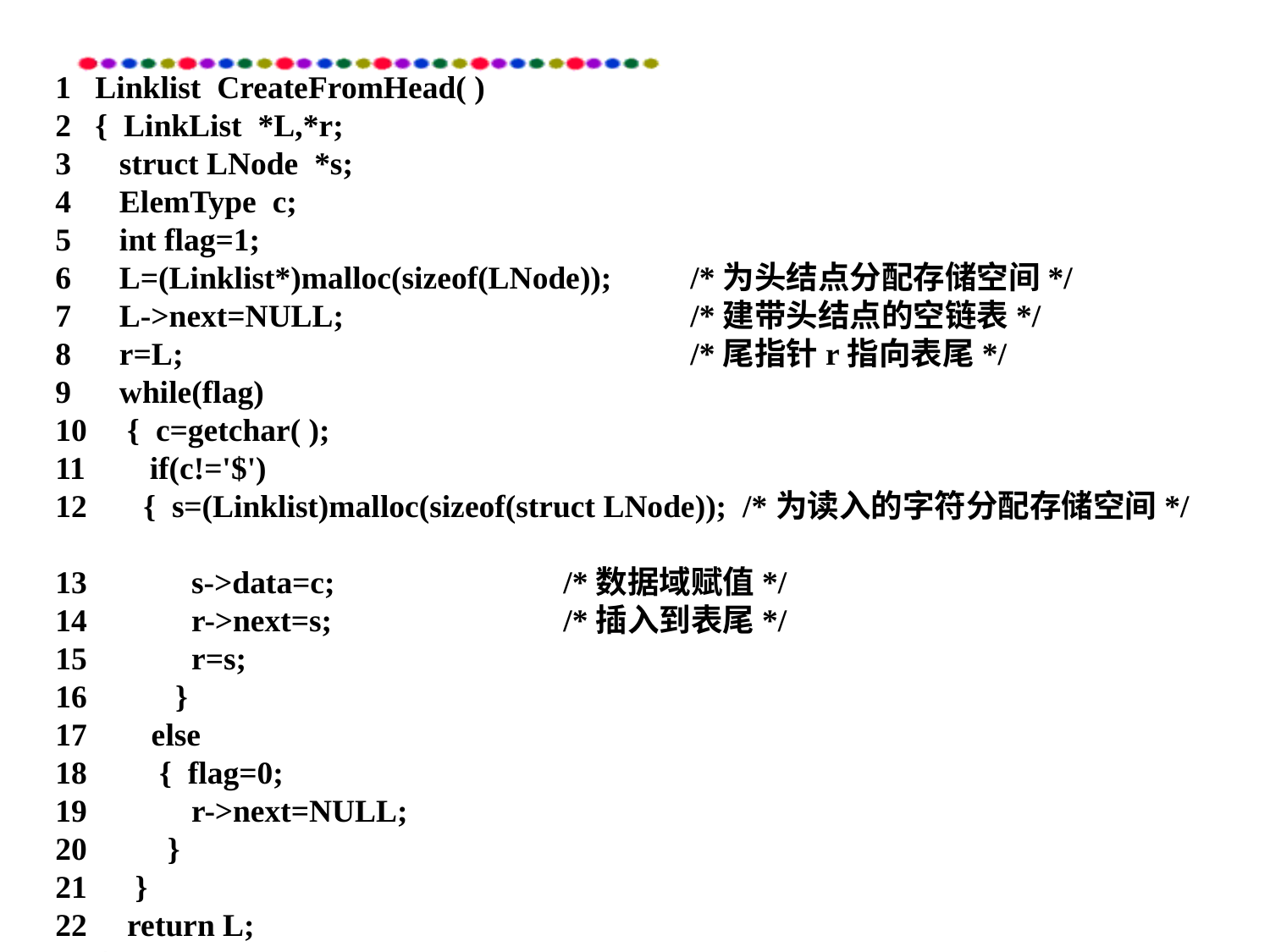

1   Linklist  CreateFromHead( )
2   {  LinkList  *L,*r;
3      struct LNode  *s;
4      ElemType  c;
5      int flag=1;
6      L=(Linklist*)malloc(sizeof(LNode));  	/*为头结点分配存储空间*/
7      L->next=NULL;            		/*建带头结点的空链表*/
8      r=L;                    			/*尾指针r指向表尾*/
9      while(flag)
10     {  c=getchar( );
11        if(c!='$')
12       {  s=(Linklist)malloc(sizeof(struct LNode));  /*为读入的字符分配存储空间*/
13             s->data=c;         		/*数据域赋值*/
14             r->next=s;         		/*插入到表尾*/
15             r=s;
16           }
17        else
18         {  flag=0;
19             r->next=NULL;
20          }
21      }
22     return L;
23  }